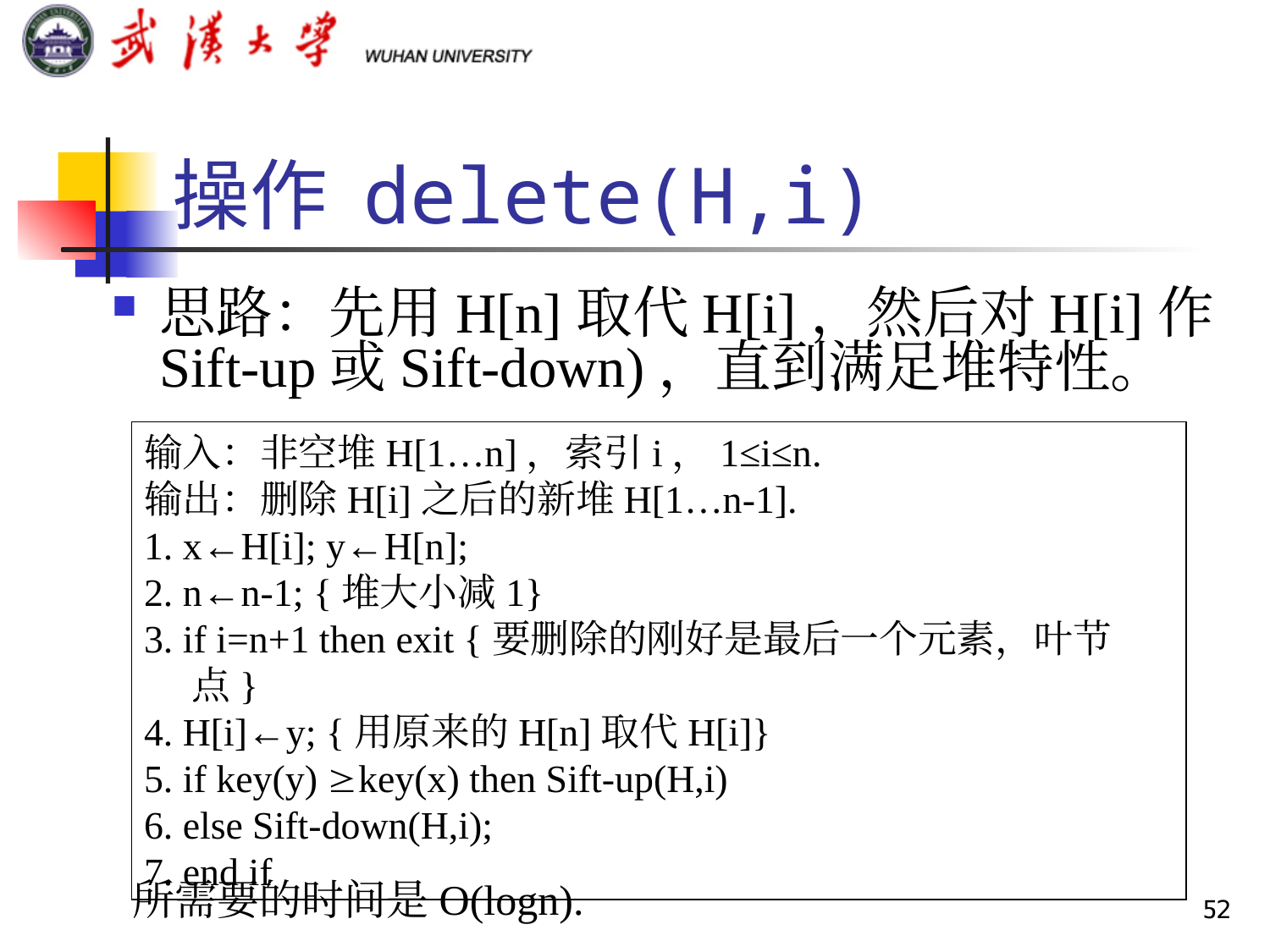

# 操作 delete(H,i)
思路：先用H[n]取代H[i]，然后对H[i]作Sift-up或Sift-down)，直到满足堆特性。
输入：非空堆H[1…n]，索引i，1≤i≤n.
输出：删除H[i]之后的新堆H[1…n-1].
1. x←H[i]; y←H[n];
2. n←n-1; {堆大小减1}
3. if i=n+1 then exit {要删除的刚好是最后一个元素，叶节点}
4. H[i]←y; {用原来的H[n]取代H[i]}
5. if key(y) ≥key(x) then Sift-up(H,i)
6. else Sift-down(H,i);
7. end if
所需要的时间是O(logn).
52